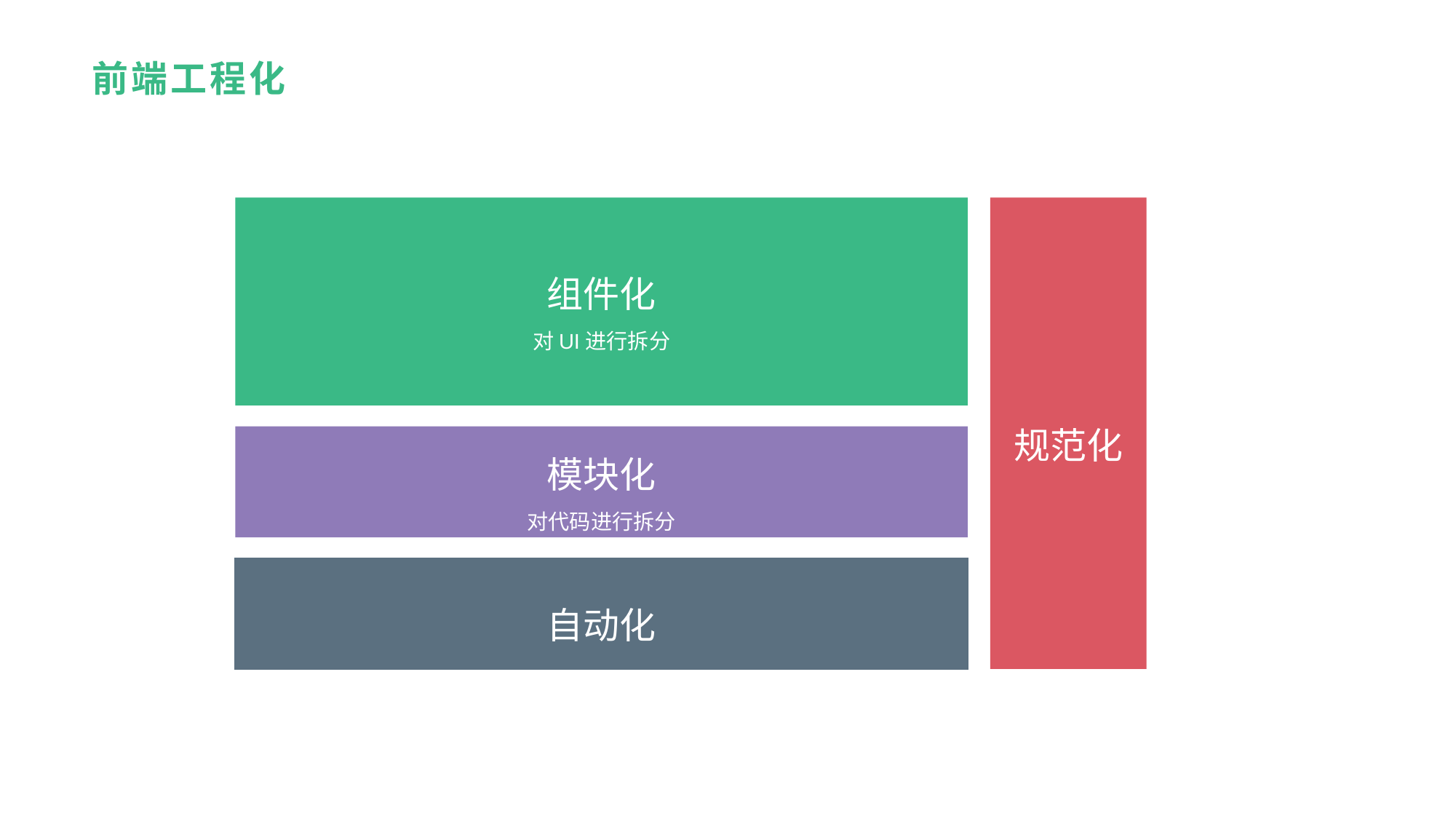

# 前端工程化
组件化
对UI进行拆分
规范化
模块化
对代码进行拆分
自动化